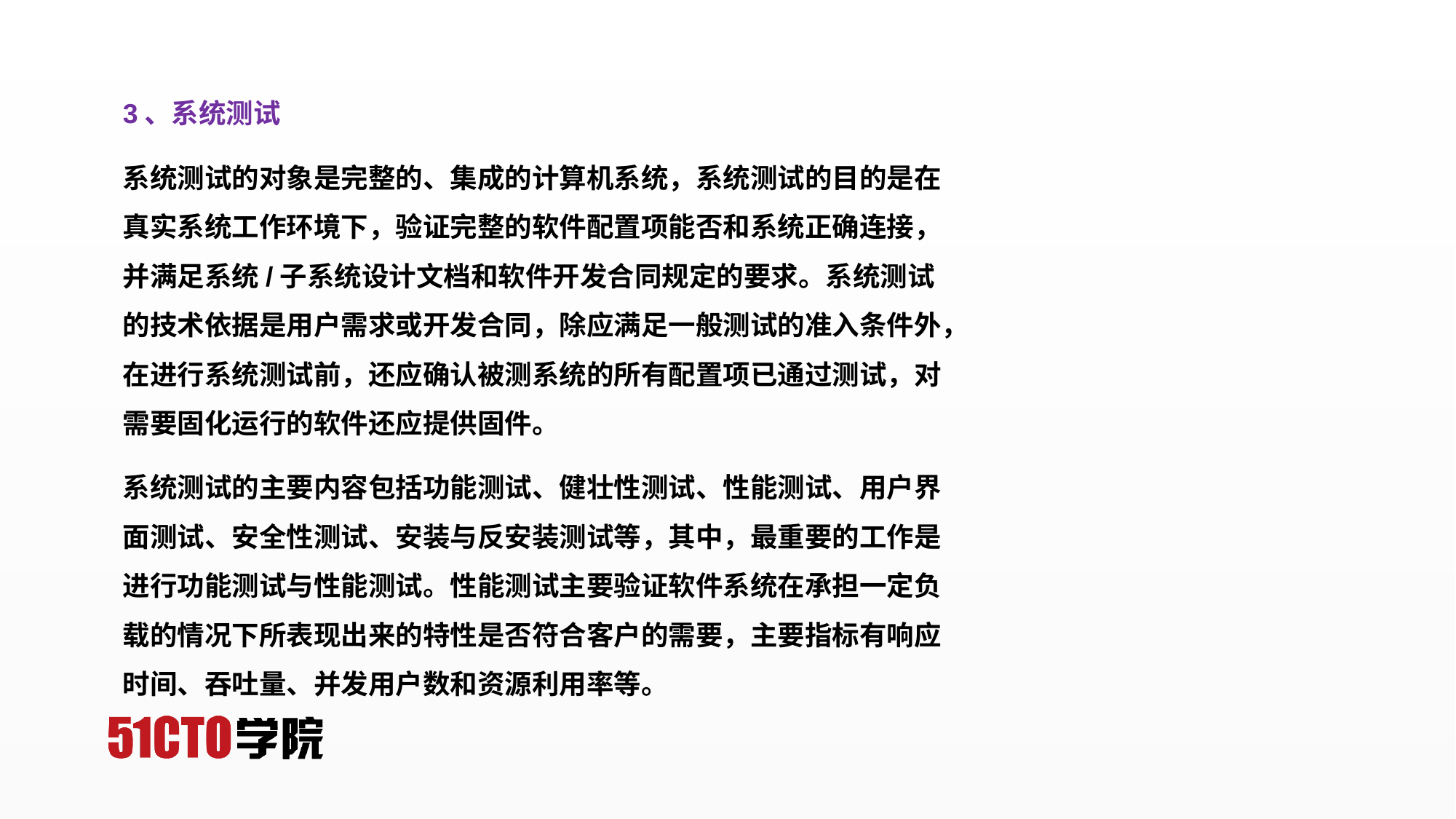

3、系统测试
系统测试的对象是完整的、集成的计算机系统，系统测试的目的是在真实系统工作环境下，验证完整的软件配置项能否和系统正确连接，并满足系统/子系统设计文档和软件开发合同规定的要求。系统测试的技术依据是用户需求或开发合同，除应满足一般测试的准入条件外，在进行系统测试前，还应确认被测系统的所有配置项已通过测试，对需要固化运行的软件还应提供固件。
系统测试的主要内容包括功能测试、健壮性测试、性能测试、用户界面测试、安全性测试、安装与反安装测试等，其中，最重要的工作是进行功能测试与性能测试。性能测试主要验证软件系统在承担一定负载的情况下所表现出来的特性是否符合客户的需要，主要指标有响应时间、吞吐量、并发用户数和资源利用率等。